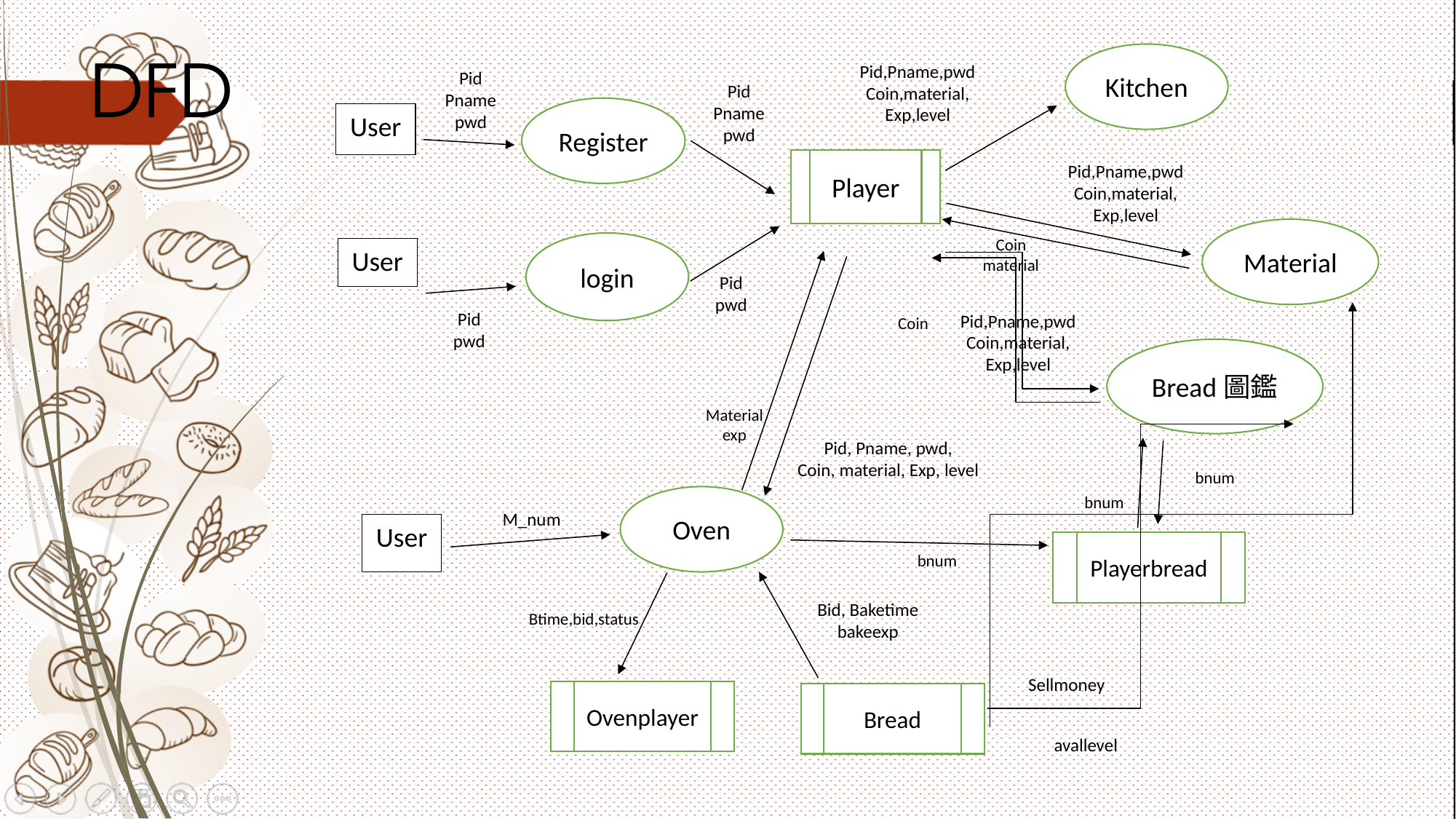

DFD
Kitchen
Pid,Pname,pwd
Coin,material,
Exp,level
Pid
Pname
pwd
Pid
Pname
pwd
Register
User
Player
Pid,Pname,pwd
Coin,material,
Exp,level
Material
Coin
material
login
User
Pid
pwd
Pid
pwd
Pid,Pname,pwd
Coin,material,
Exp,level
Coin
Bread圖鑑
Material
exp
Pid, Pname, pwd,
Coin, material, Exp, level
bnum
bnum
Oven
M_num
User
Playerbread
bnum
Bid, Baketime
bakeexp
Btime,bid,status
Sellmoney
Ovenplayer
Bread
avallevel